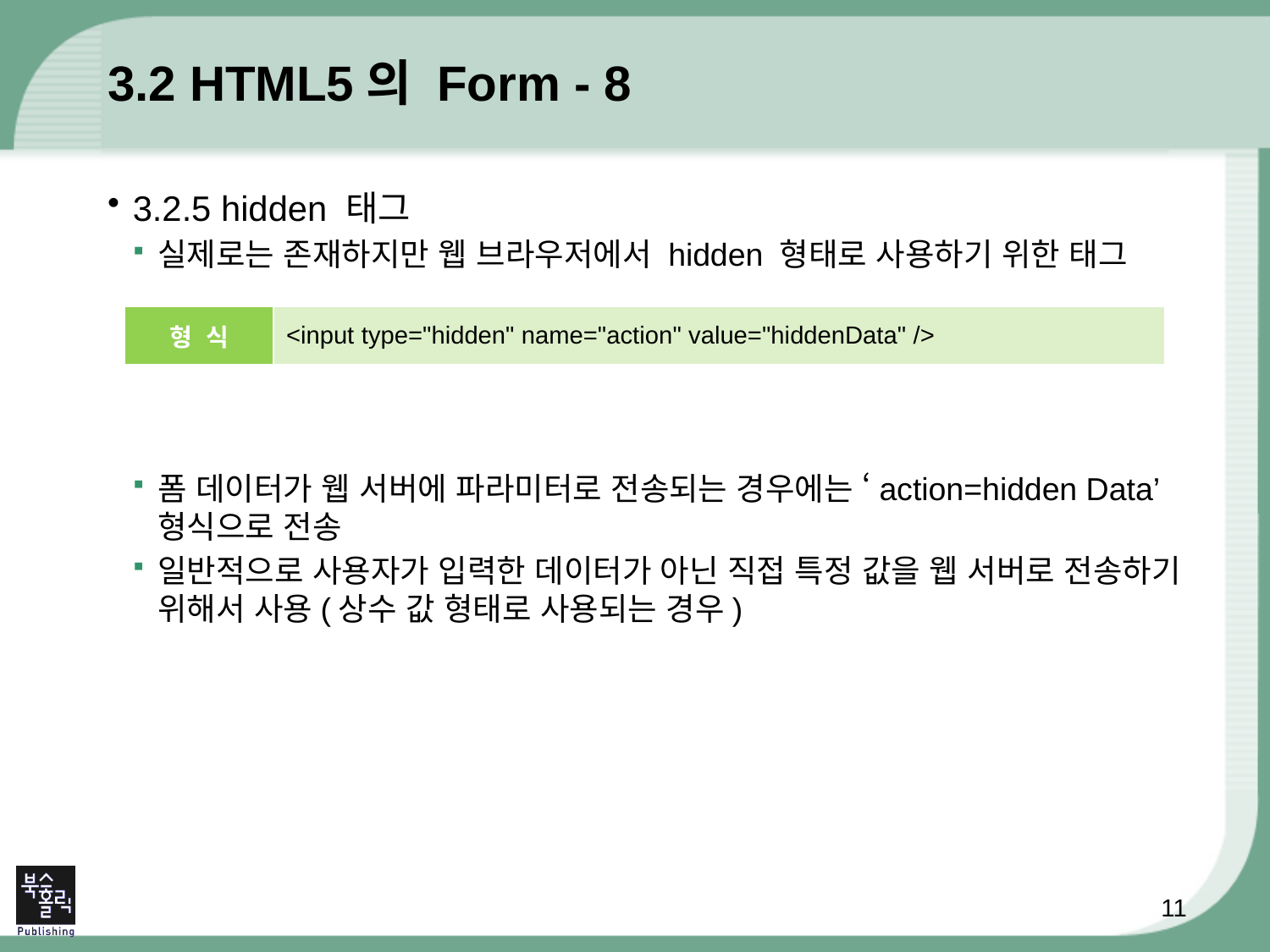

# 3.2 HTML5의 Form - 8
3.2.5 hidden 태그
실제로는 존재하지만 웹 브라우저에서 hidden 형태로 사용하기 위한 태그

폼 데이터가 웹 서버에 파라미터로 전송되는 경우에는 ‘action=hidden Data’ 형식으로 전송
일반적으로 사용자가 입력한 데이터가 아닌 직접 특정 값을 웹 서버로 전송하기 위해서 사용(상수 값 형태로 사용되는 경우)
| 형 식 | <input type="hidden" name="action" value="hiddenData" /> |
| --- | --- |
11